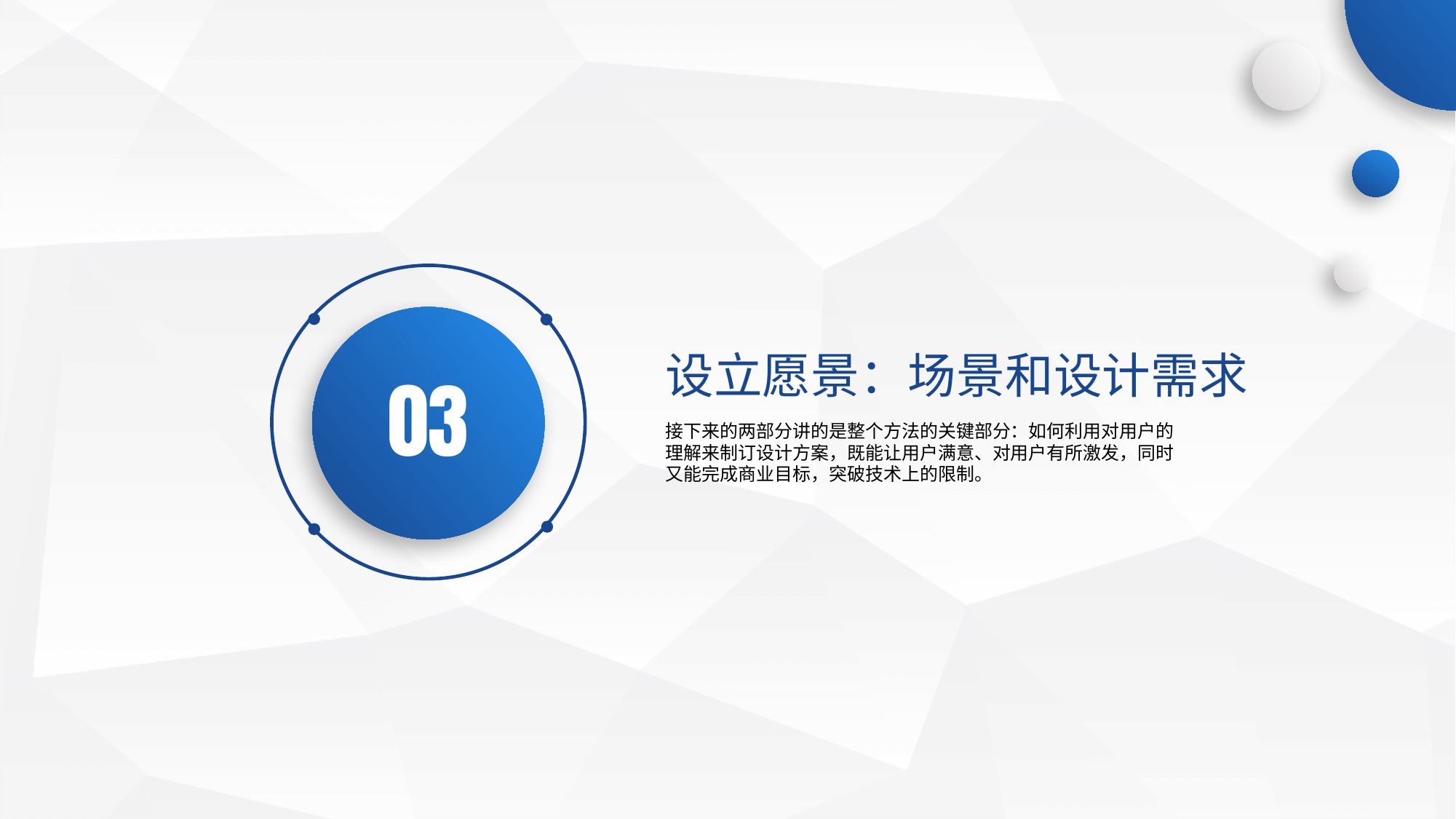

03

设立愿景：场景和设计需求
接下来的两部分讲的是整个方法的关键部分：如何利用对用户的理解来制订设计方案，既能让用户满意、对用户有所激发，同时又能完成商业目标，突破技术上的限制。